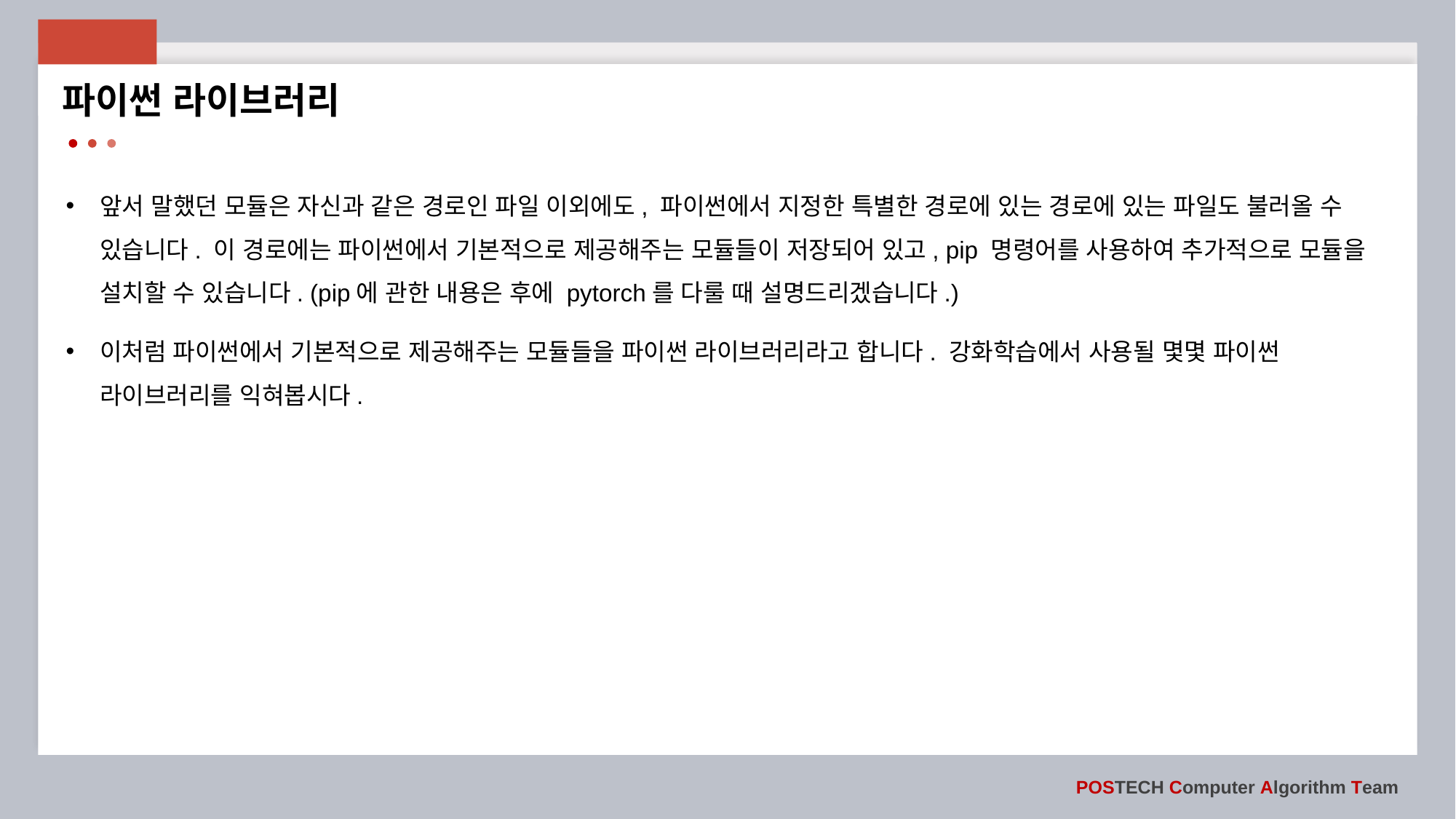

파이썬 라이브러리
앞서 말했던 모듈은 자신과 같은 경로인 파일 이외에도, 파이썬에서 지정한 특별한 경로에 있는 경로에 있는 파일도 불러올 수 있습니다. 이 경로에는 파이썬에서 기본적으로 제공해주는 모듈들이 저장되어 있고, pip 명령어를 사용하여 추가적으로 모듈을 설치할 수 있습니다. (pip에 관한 내용은 후에 pytorch를 다룰 때 설명드리겠습니다.)
이처럼 파이썬에서 기본적으로 제공해주는 모듈들을 파이썬 라이브러리라고 합니다. 강화학습에서 사용될 몇몇 파이썬 라이브러리를 익혀봅시다.